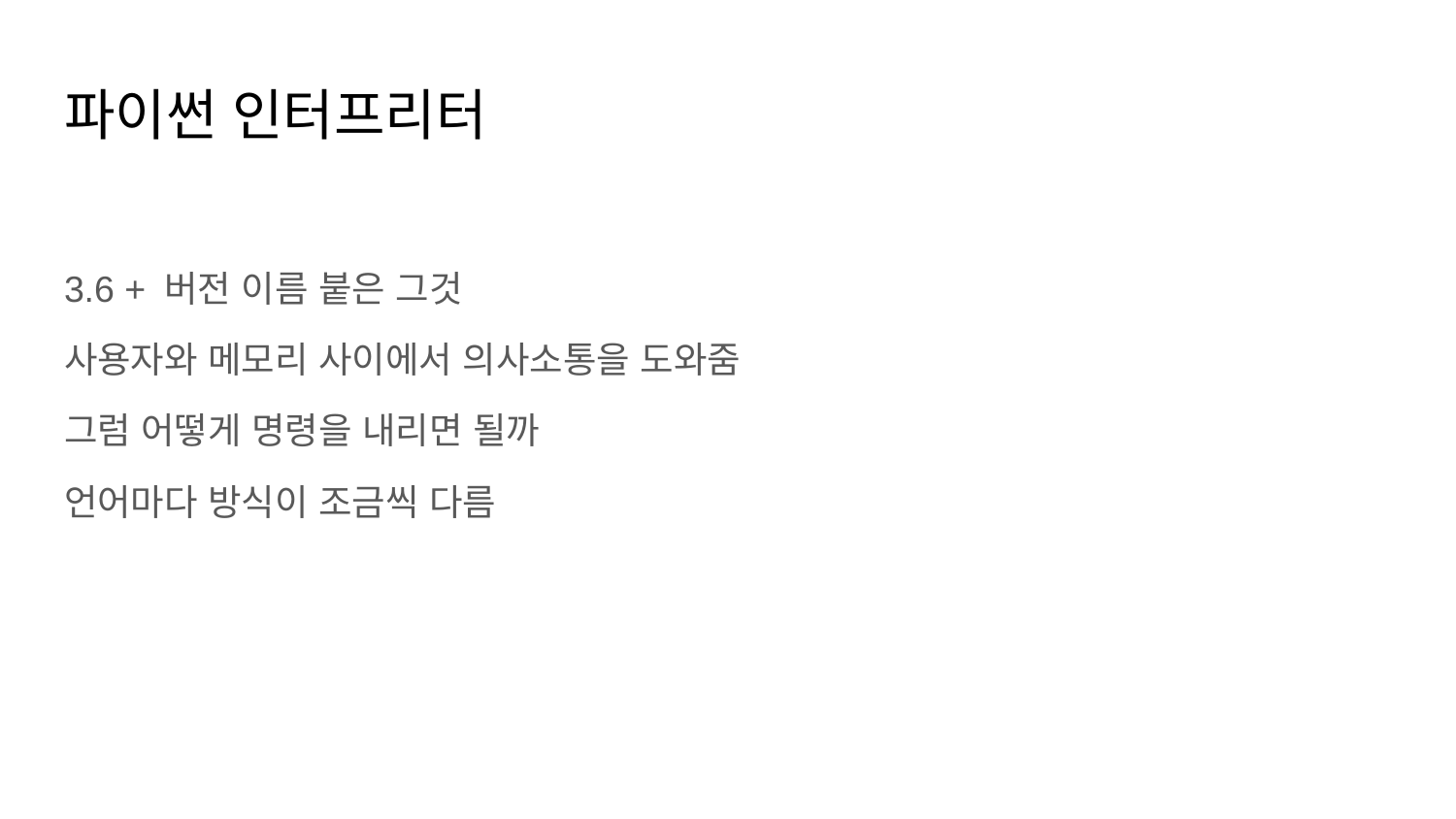

# 파이썬 인터프리터

3.6 + 버전 이름 붙은 그것
사용자와 메모리 사이에서 의사소통을 도와줌
그럼 어떻게 명령을 내리면 될까
언어마다 방식이 조금씩 다름